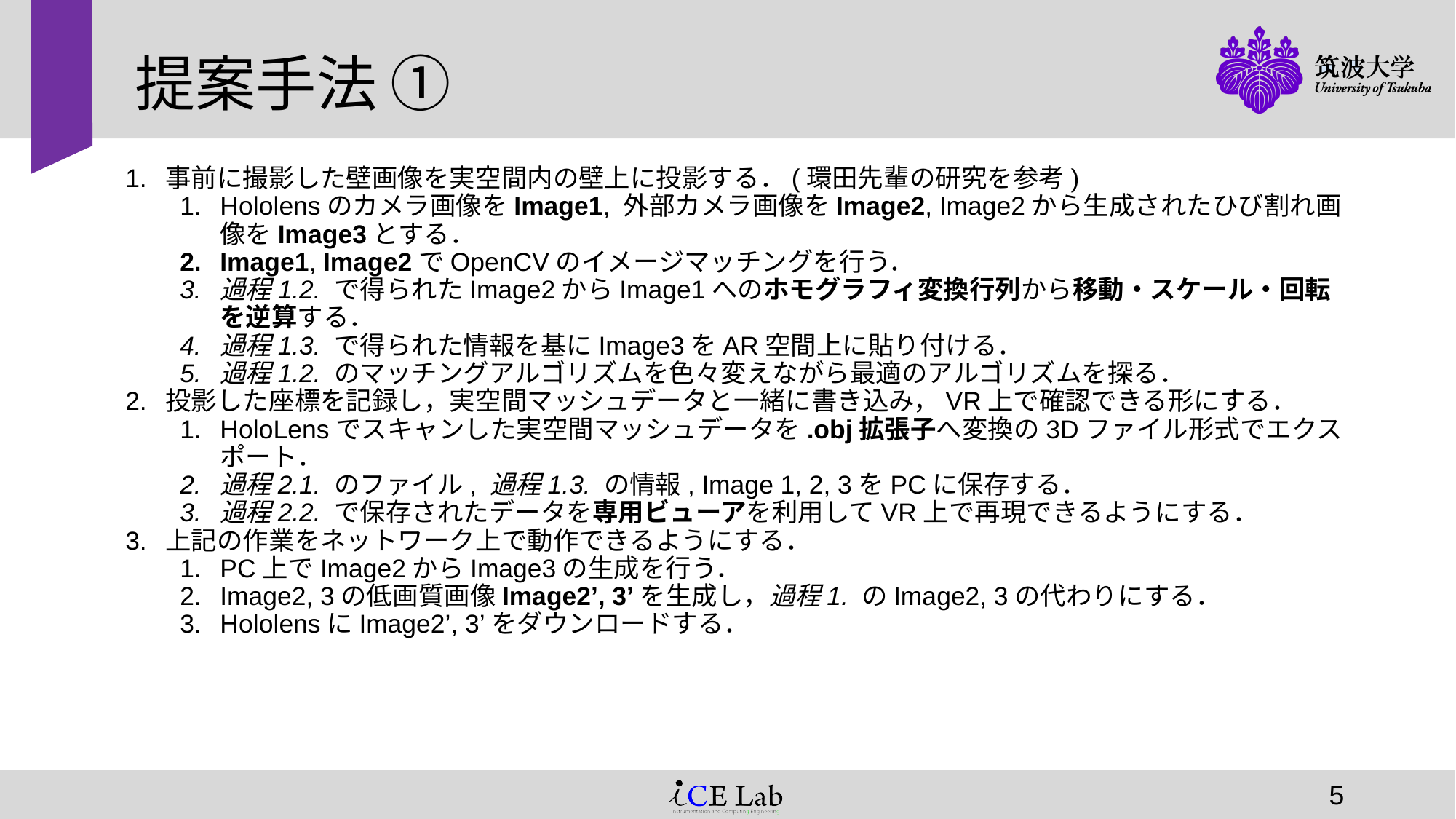

# 提案手法 ①
事前に撮影した壁画像を実空間内の壁上に投影する．(環田先輩の研究を参考)
Hololensのカメラ画像をImage1, 外部カメラ画像をImage2, Image2から生成されたひび割れ画像をImage3とする．
Image1, Image2でOpenCVのイメージマッチングを行う．
過程1.2. で得られたImage2からImage1へのホモグラフィ変換行列から移動・スケール・回転を逆算する．
過程1.3. で得られた情報を基にImage3をAR空間上に貼り付ける．
過程1.2. のマッチングアルゴリズムを色々変えながら最適のアルゴリズムを探る．
投影した座標を記録し，実空間マッシュデータと一緒に書き込み，VR上で確認できる形にする．
HoloLensでスキャンした実空間マッシュデータを.obj拡張子へ変換の3Dファイル形式でエクスポート．
過程2.1. のファイル, 過程1.3. の情報, Image 1, 2, 3をPCに保存する．
過程2.2. で保存されたデータを専用ビューアを利用してVR上で再現できるようにする．
上記の作業をネットワーク上で動作できるようにする．
PC上でImage2からImage3の生成を行う．
Image2, 3の低画質画像Image2’, 3’を生成し，過程1. のImage2, 3の代わりにする．
HololensにImage2’, 3’をダウンロードする．
5